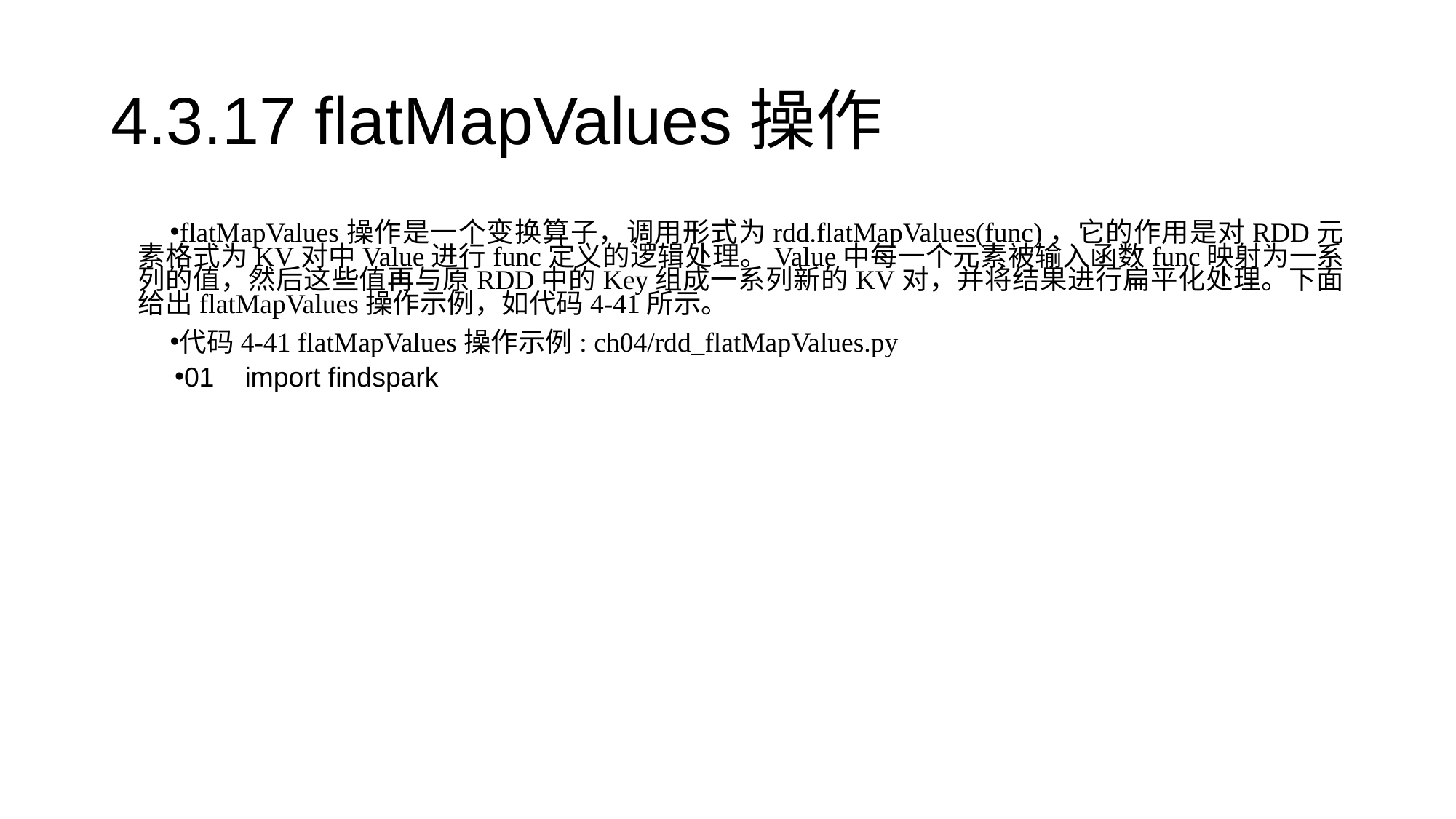

# 4.3.17 flatMapValues操作
flatMapValues操作是一个变换算子，调用形式为rdd.flatMapValues(func)，它的作用是对RDD元素格式为KV对中Value进行func定义的逻辑处理。Value中每一个元素被输入函数func映射为一系列的值，然后这些值再与原RDD中的Key组成一系列新的KV对，并将结果进行扁平化处理。下面给出flatMapValues操作示例，如代码4-41所示。
代码4-41 flatMapValues操作示例: ch04/rdd_flatMapValues.py
01    import findspark